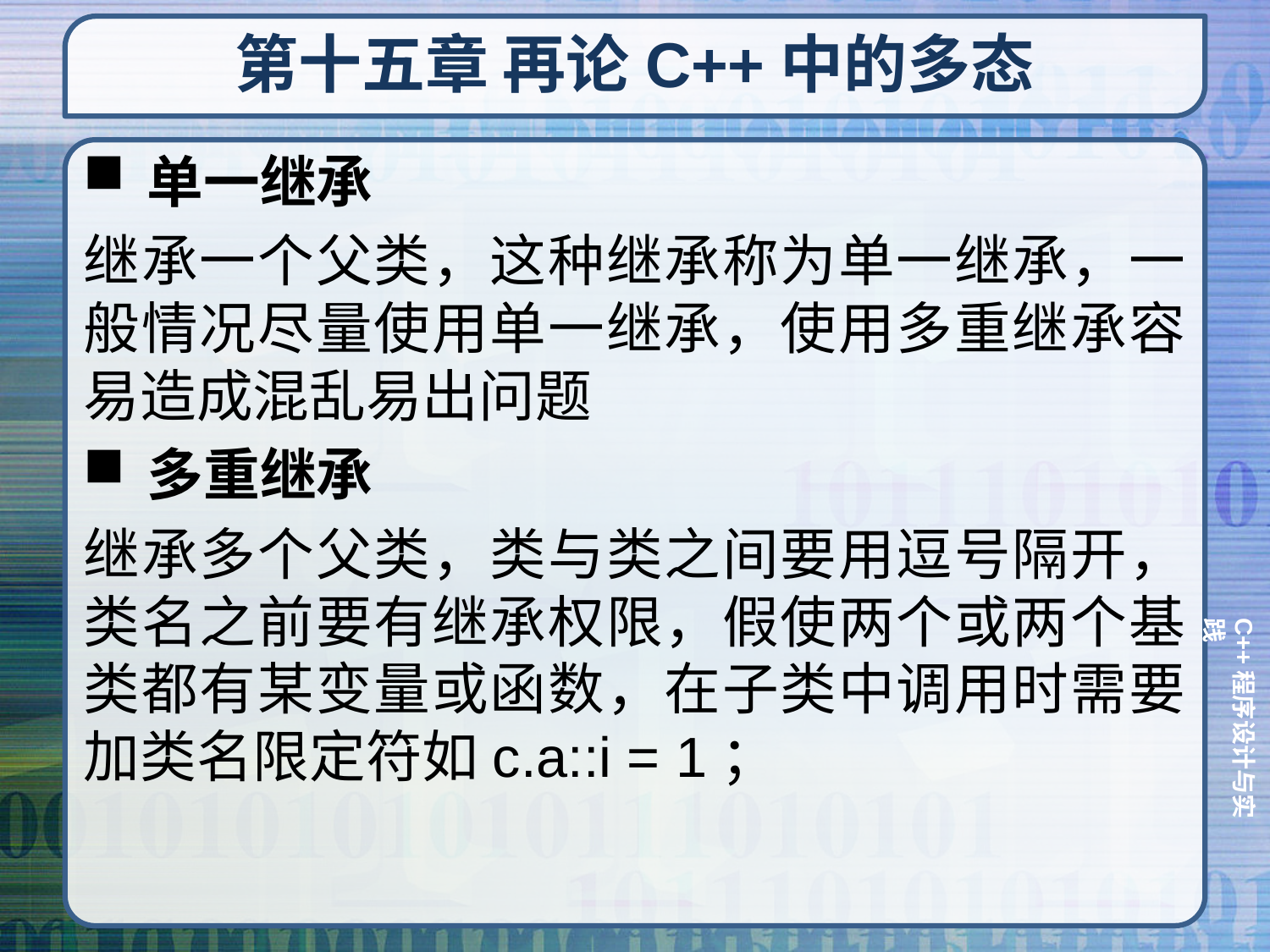

# 第十五章 再论C++中的多态
单一继承
继承一个父类，这种继承称为单一继承，一般情况尽量使用单一继承，使用多重继承容易造成混乱易出问题
多重继承
继承多个父类，类与类之间要用逗号隔开，类名之前要有继承权限，假使两个或两个基类都有某变量或函数，在子类中调用时需要加类名限定符如c.a::i = 1；